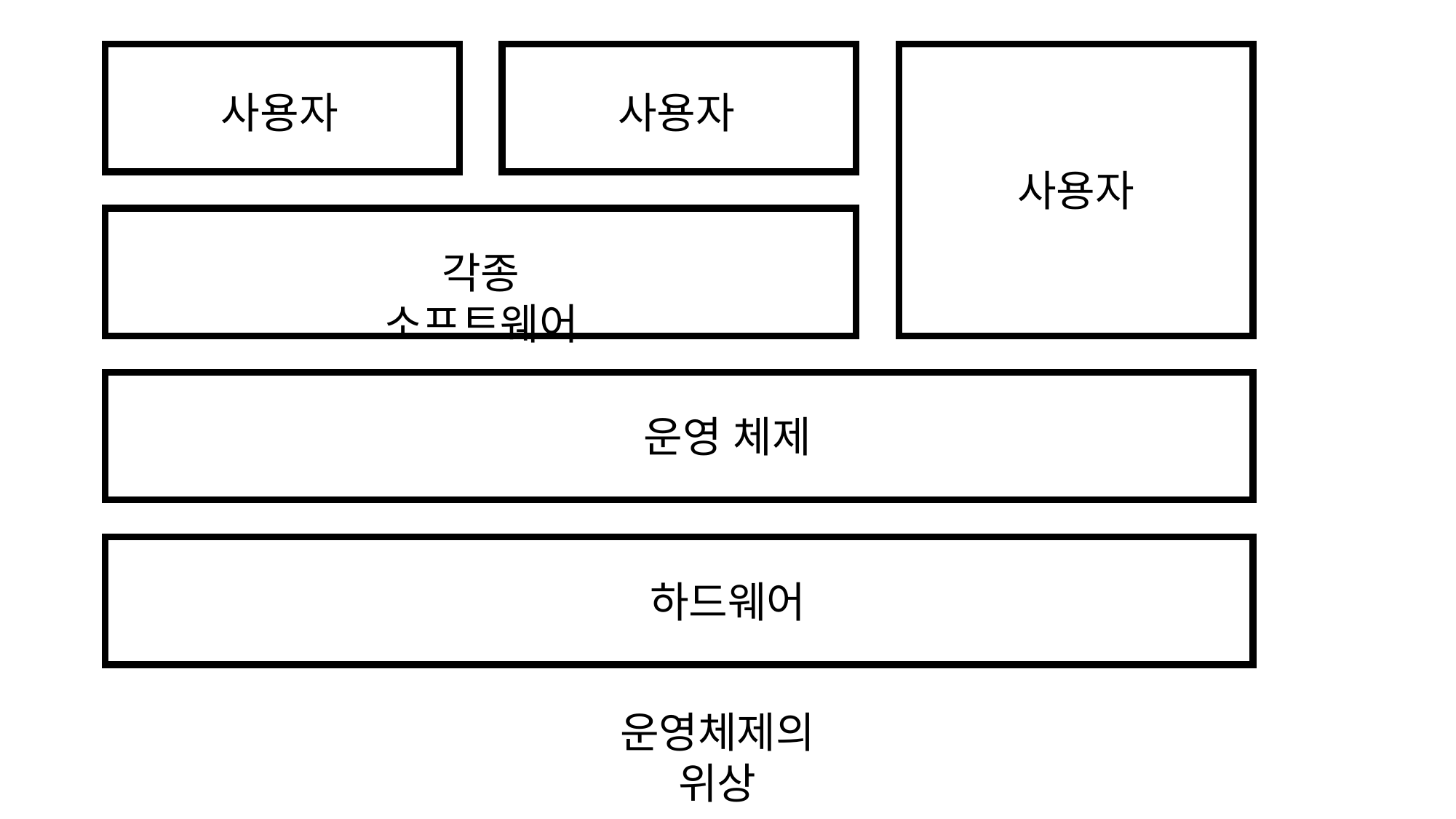

사용자
사용자
사용자

각종 소프트웨어

운영 체제

하드웨어
운영체제의 위상